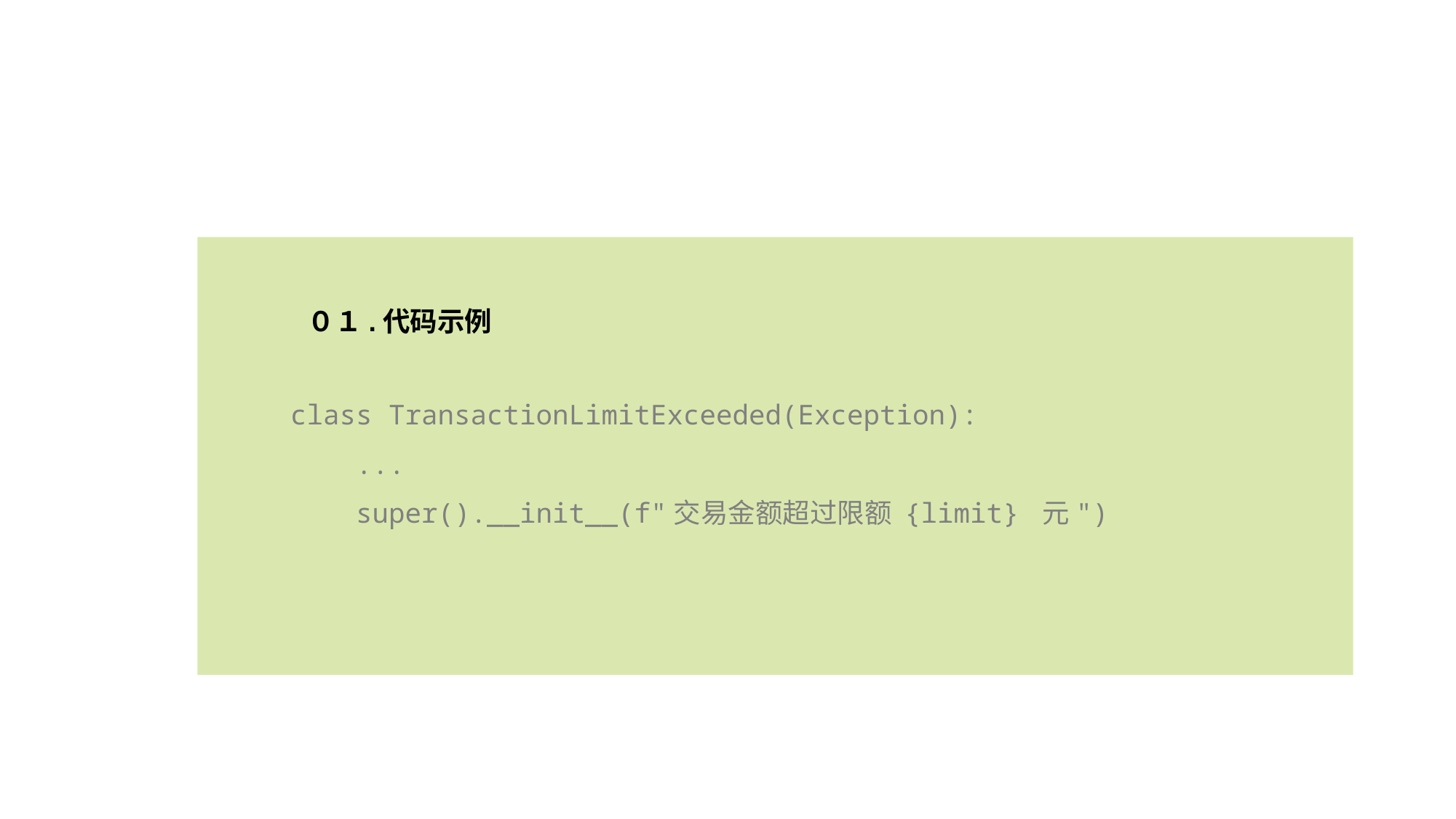

０１.代码示例
class TransactionLimitExceeded(Exception):
    ...
    super().__init__(f"交易金额超过限额 {limit} 元")